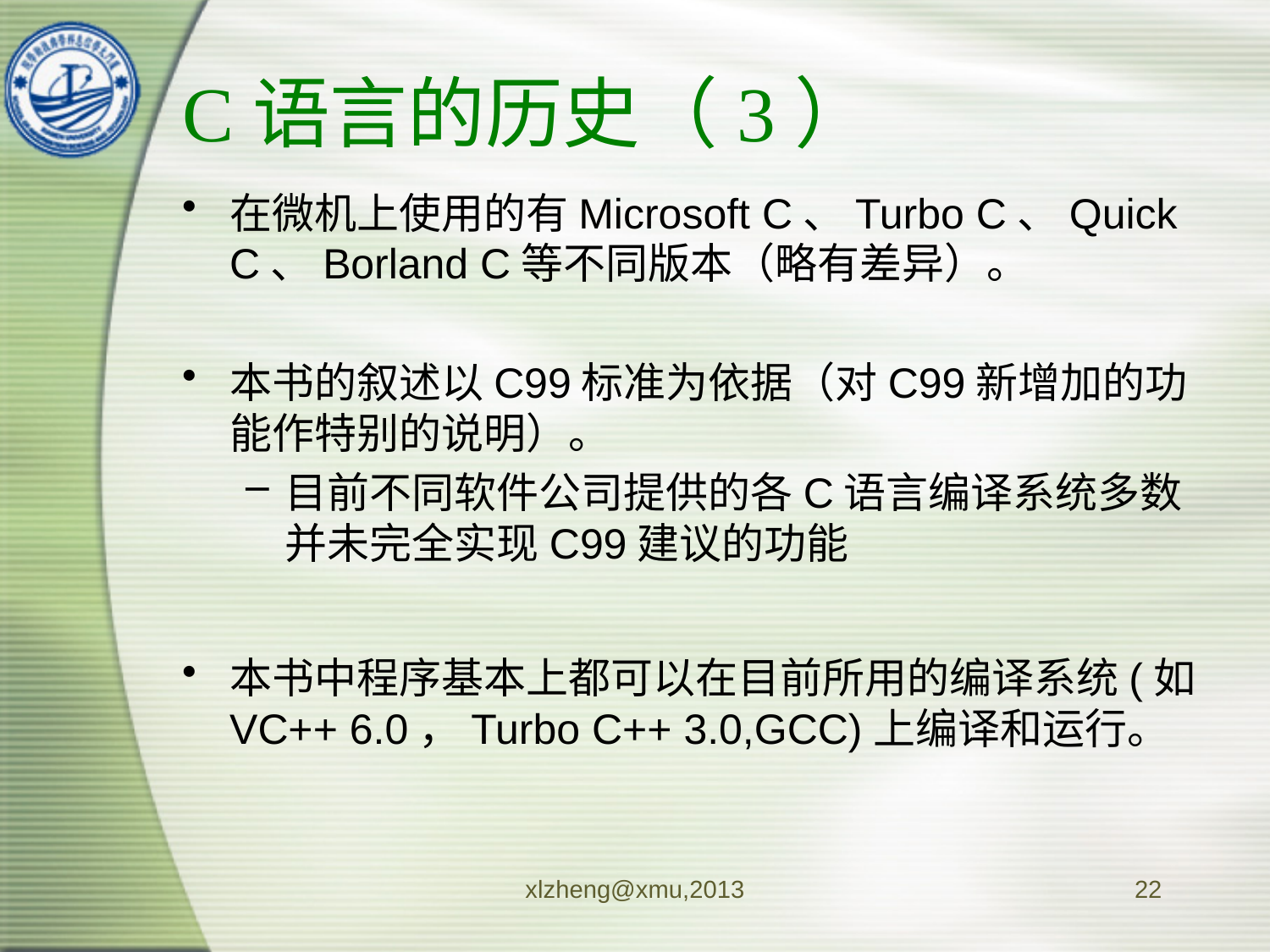

# C语言的历史（3）
在微机上使用的有Microsoft C、Turbo C、Quick C、Borland C等不同版本（略有差异）。

本书的叙述以C99标准为依据（对C99新增加的功能作特别的说明）。
目前不同软件公司提供的各C语言编译系统多数并未完全实现C99建议的功能

本书中程序基本上都可以在目前所用的编译系统(如VC++ 6.0，Turbo C++ 3.0,GCC)上编译和运行。

xlzheng@xmu,2013
22